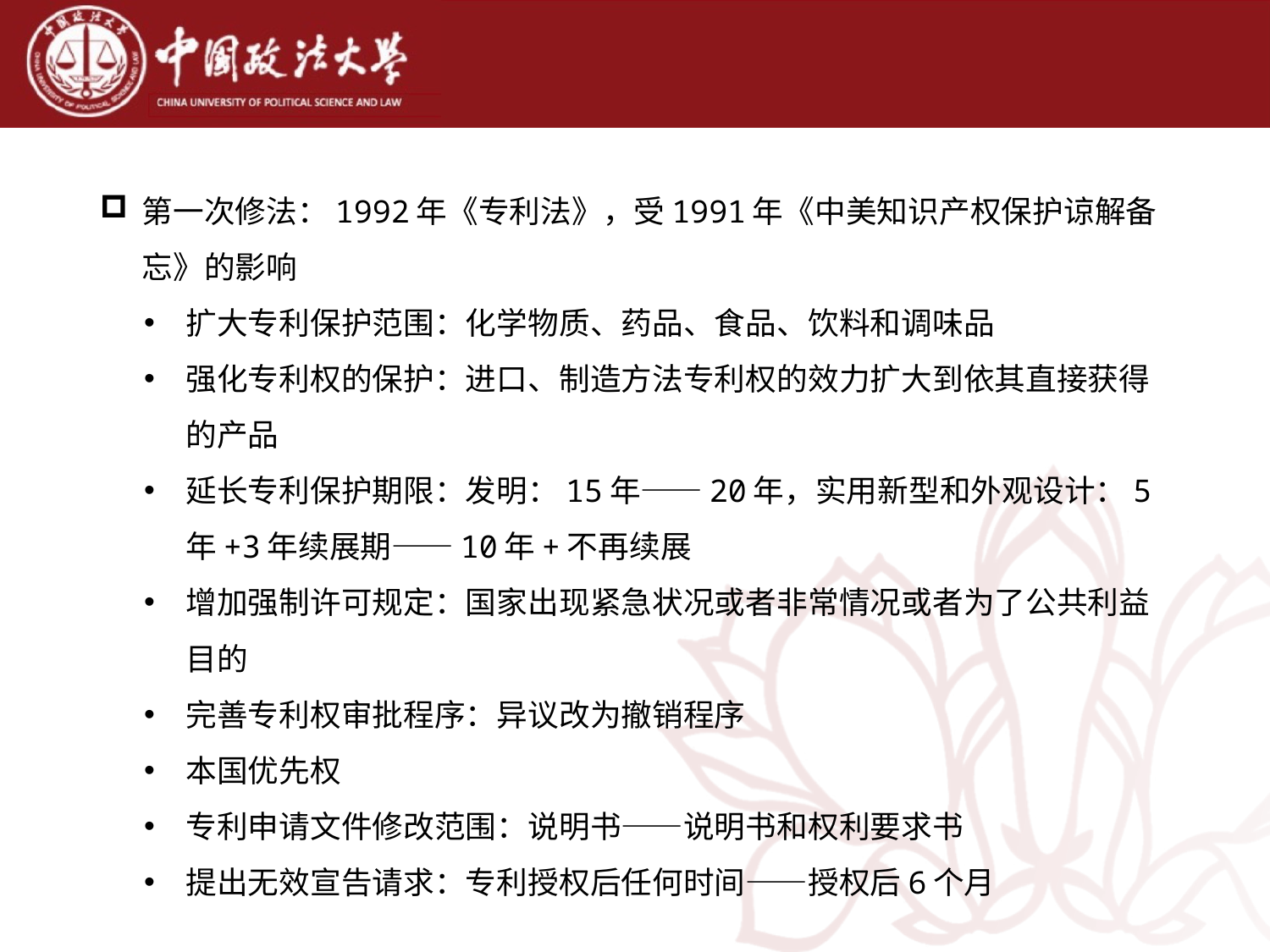

第一次修法：1992年《专利法》，受1991年《中美知识产权保护谅解备忘》的影响
扩大专利保护范围：化学物质、药品、食品、饮料和调味品
强化专利权的保护：进口、制造方法专利权的效力扩大到依其直接获得的产品
延长专利保护期限：发明：15年——20年，实用新型和外观设计：5年+3年续展期——10年+不再续展
增加强制许可规定：国家出现紧急状况或者非常情况或者为了公共利益目的
完善专利权审批程序：异议改为撤销程序
本国优先权
专利申请文件修改范围：说明书——说明书和权利要求书
提出无效宣告请求：专利授权后任何时间——授权后6个月